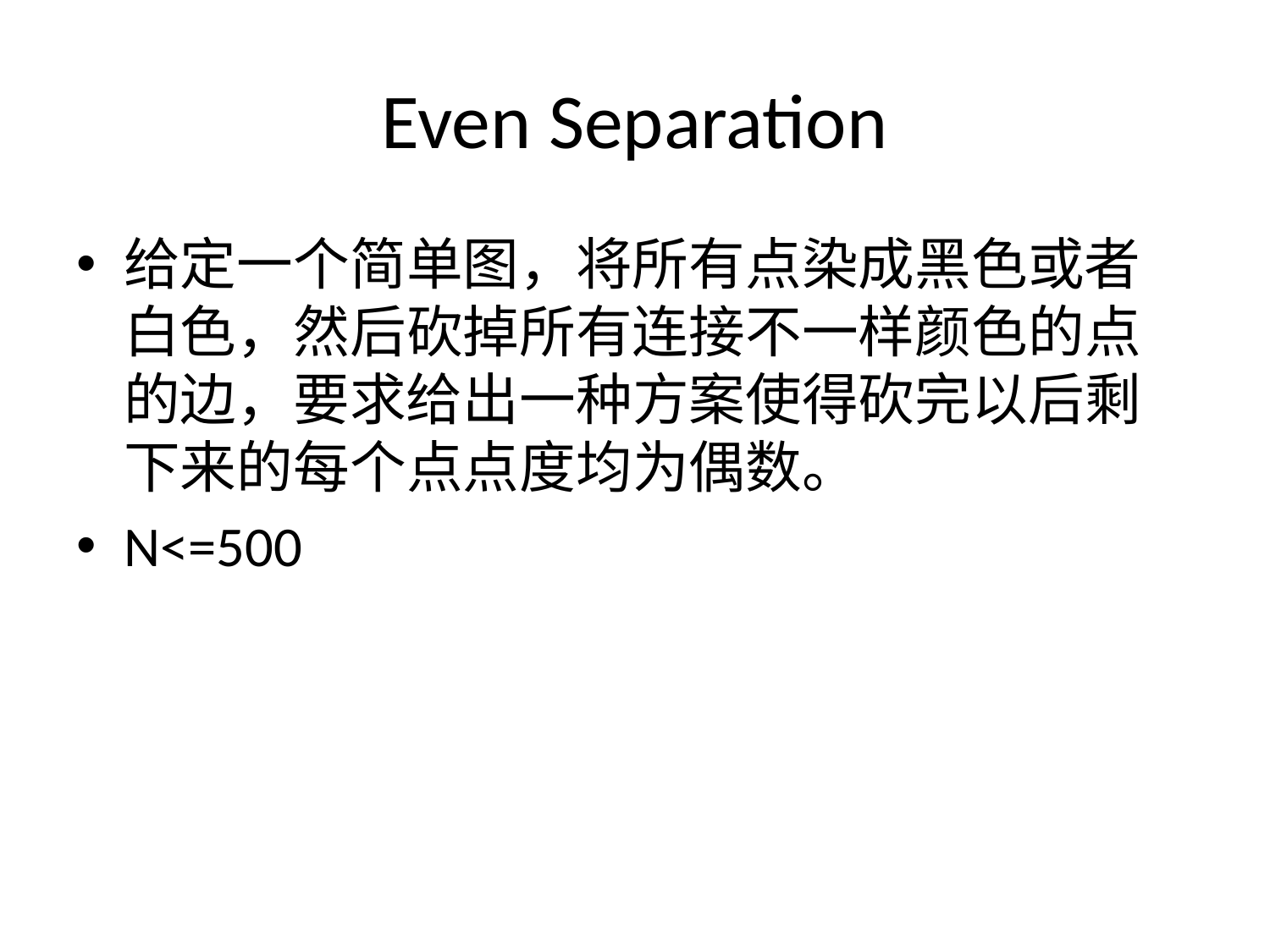

# Even Separation
给定一个简单图，将所有点染成黑色或者白色，然后砍掉所有连接不一样颜色的点的边，要求给出一种方案使得砍完以后剩下来的每个点点度均为偶数。
N<=500